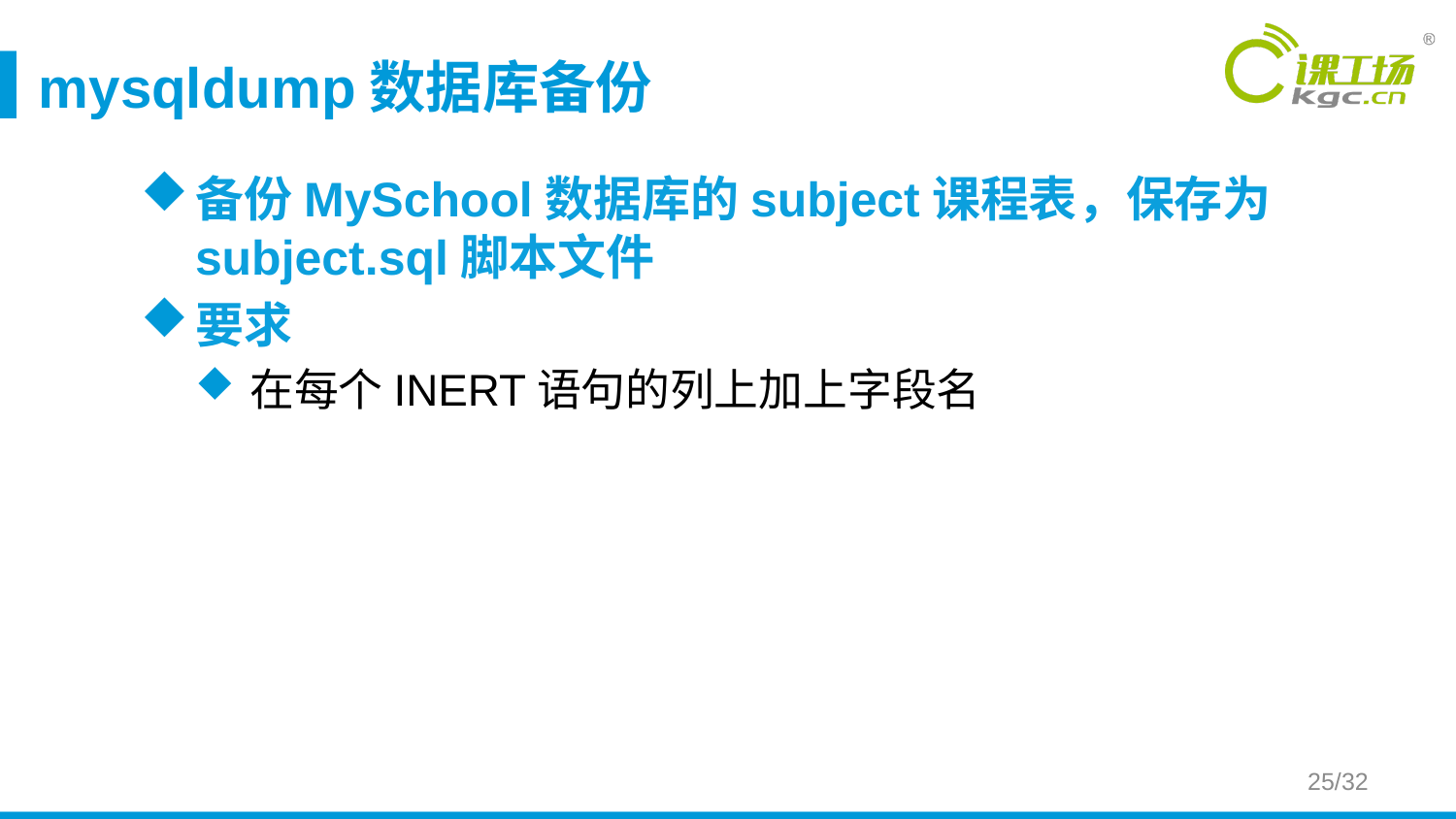

# mysqldump数据库备份
备份MySchool数据库的subject课程表，保存为subject.sql脚本文件
要求
在每个INERT语句的列上加上字段名

25/32